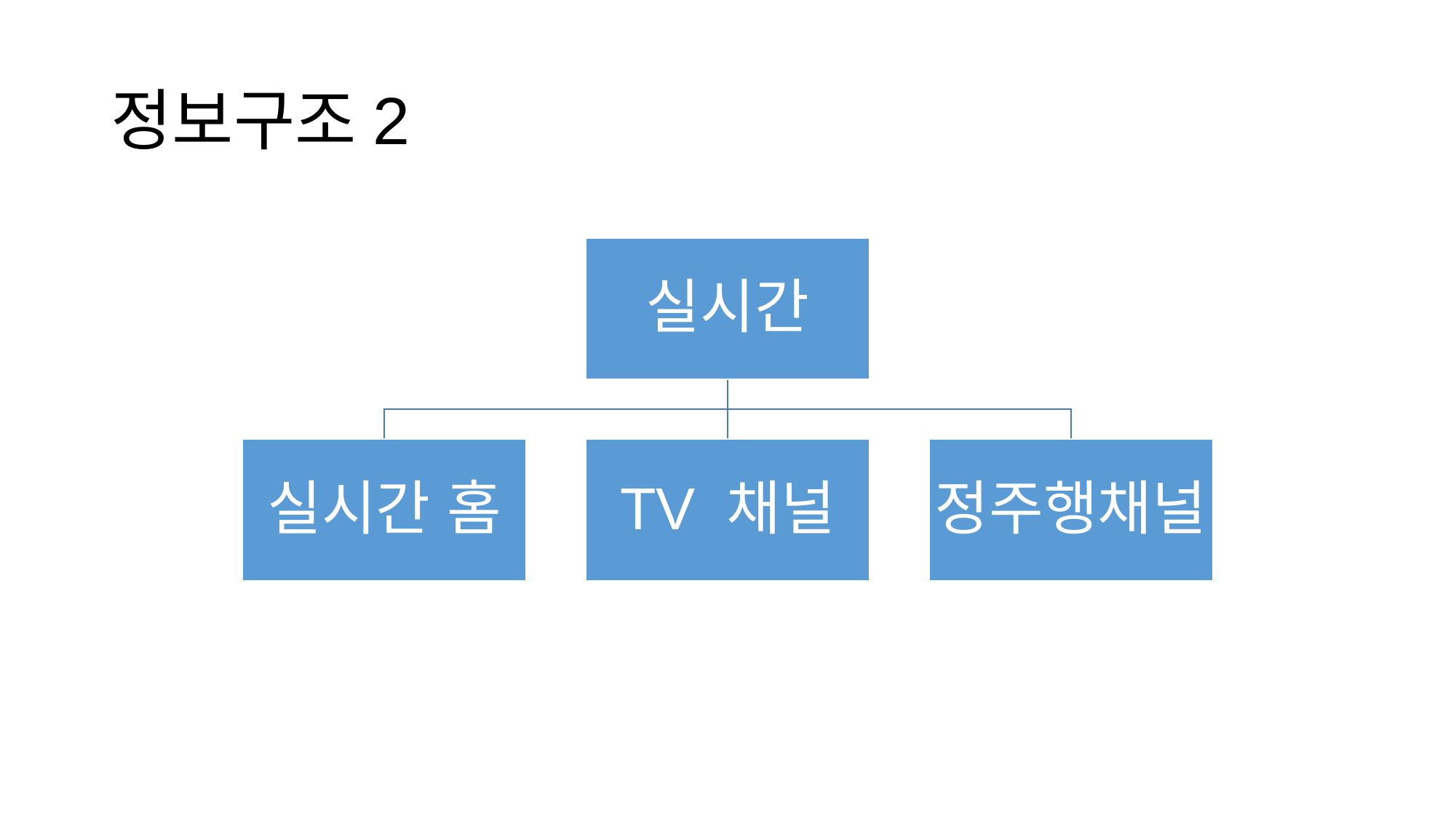

# 정보구조2
실시간
실시간 홈
TV 채널
정주행채널